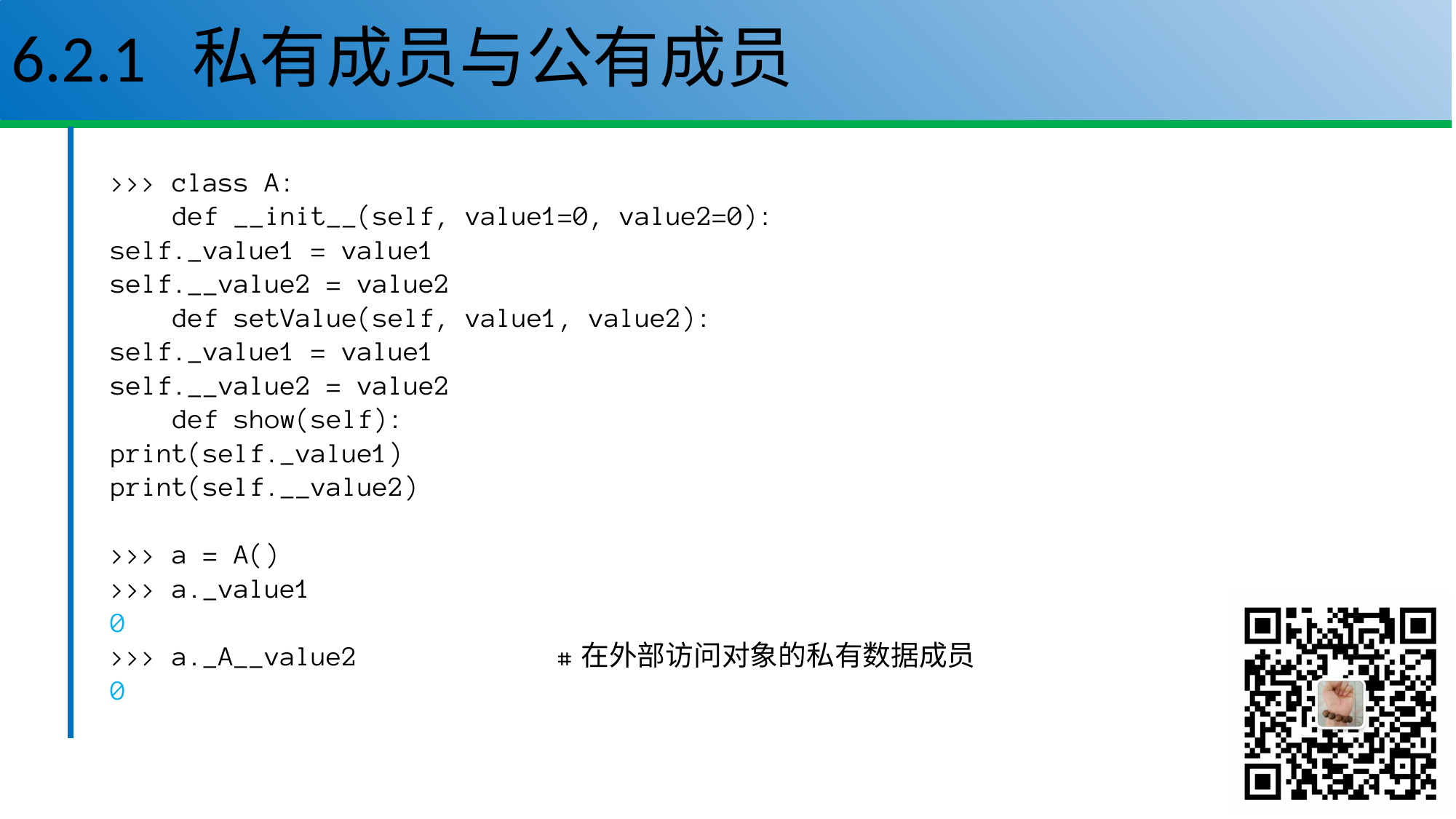

# 6.2.1  私有成员与公有成员
>>> class A:
	    def __init__(self, value1=0, value2=0):
		self._value1 = value1
		self.__value2 = value2
	    def setValue(self, value1, value2):
		self._value1 = value1
		self.__value2 = value2
	    def show(self):
		print(self._value1)
		print(self.__value2)

>>> a = A()
>>> a._value1
0
>>> a._A__value2             #在外部访问对象的私有数据成员
0
8